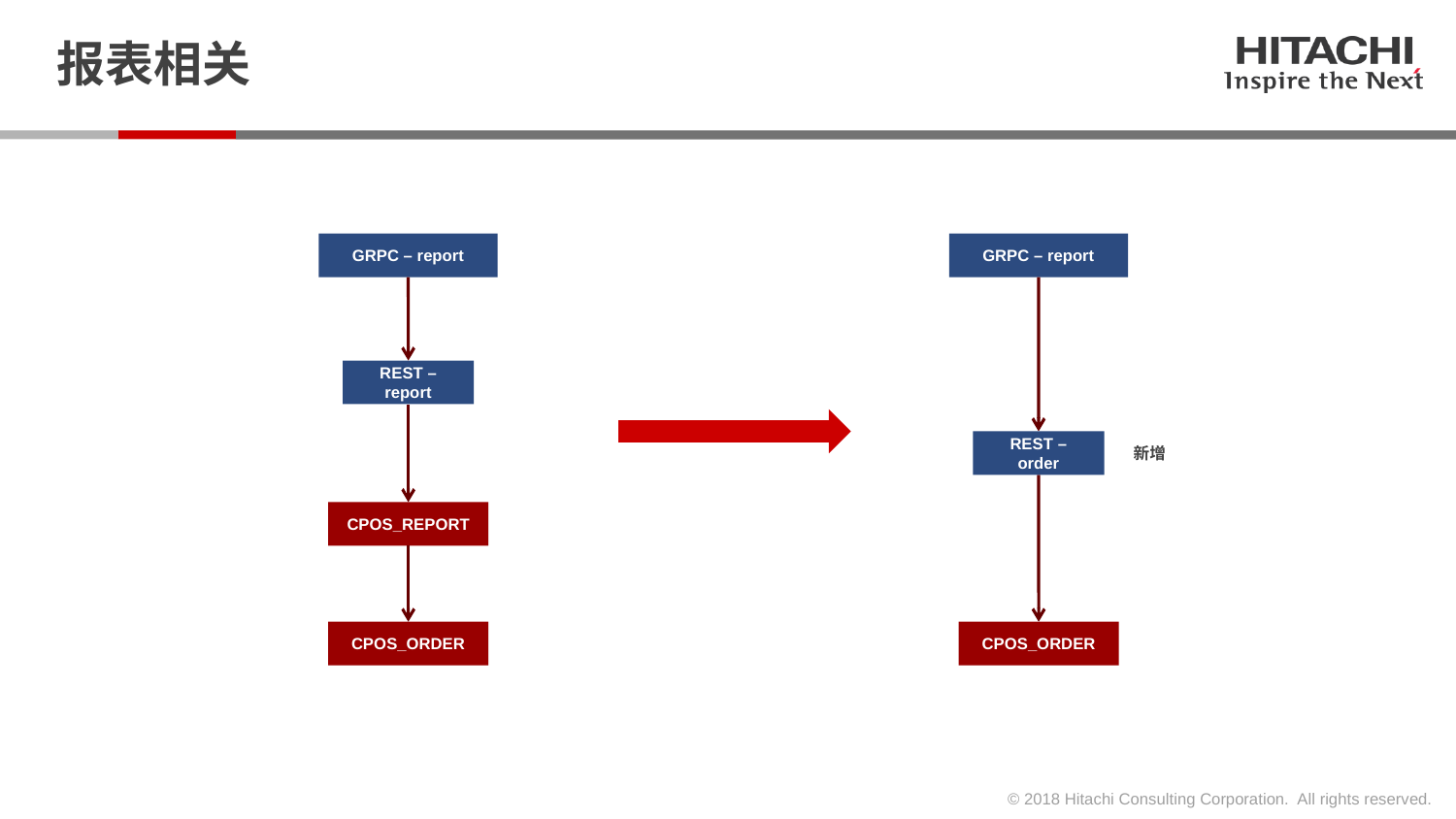

# 报表相关
GRPC – report
GRPC – report
REST – report

REST – order
新增
CPOS_REPORT
CPOS_ORDER
CPOS_ORDER